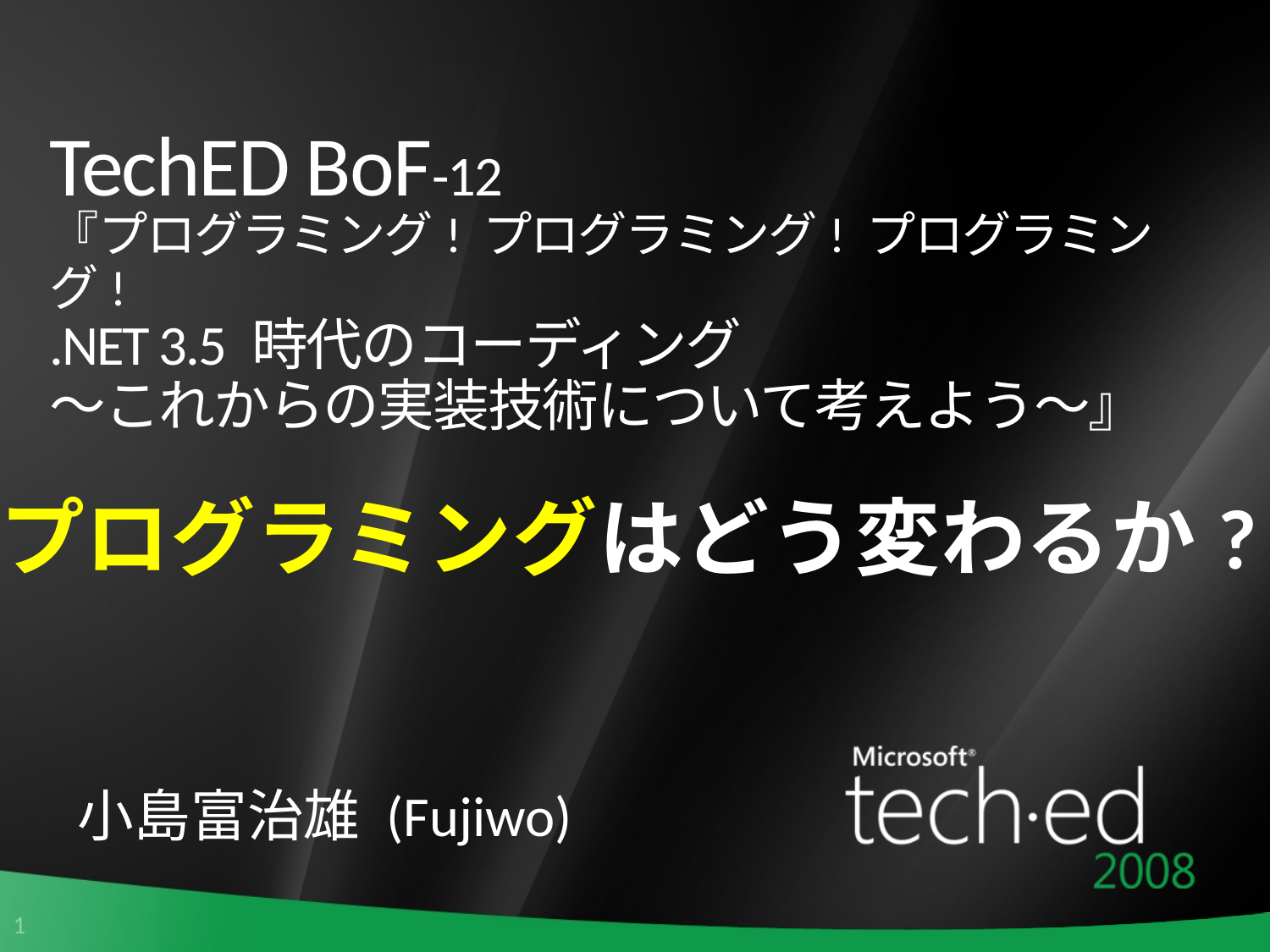

# TechED BoF-12
『プログラミング! プログラミング! プログラミング!
.NET 3.5 時代のコーディング
～これからの実装技術について考えよう～』
プログラミングはどう変わるか?
小島富治雄 (Fujiwo)